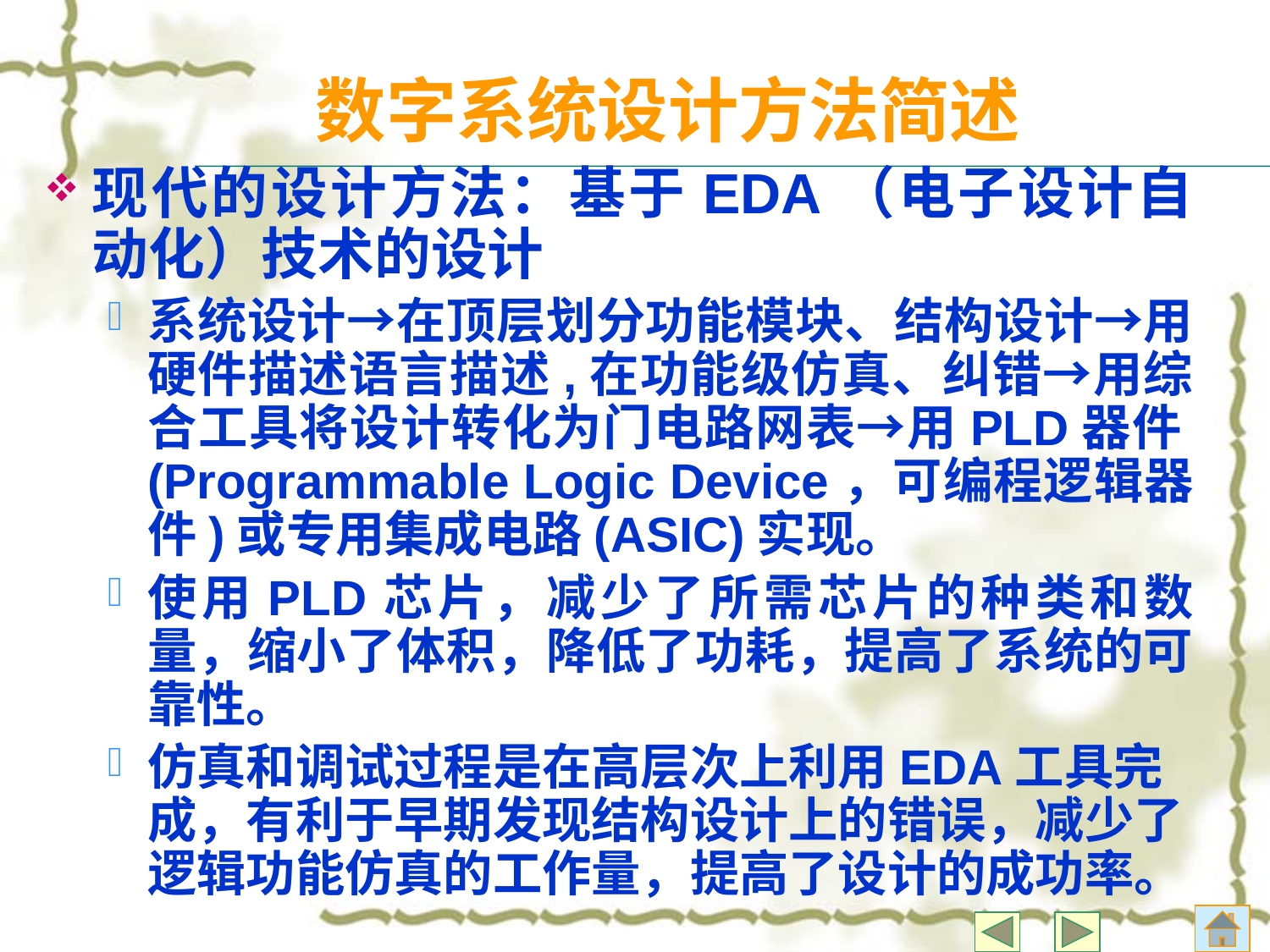

数字系统设计方法简述
现代的设计方法：基于EDA（电子设计自动化）技术的设计
系统设计→在顶层划分功能模块、结构设计→用硬件描述语言描述,在功能级仿真、纠错→用综合工具将设计转化为门电路网表→用PLD器件(Programmable Logic Device，可编程逻辑器件)或专用集成电路(ASIC)实现。
使用PLD芯片，减少了所需芯片的种类和数量，缩小了体积，降低了功耗，提高了系统的可靠性。
仿真和调试过程是在高层次上利用EDA工具完成，有利于早期发现结构设计上的错误，减少了逻辑功能仿真的工作量，提高了设计的成功率。